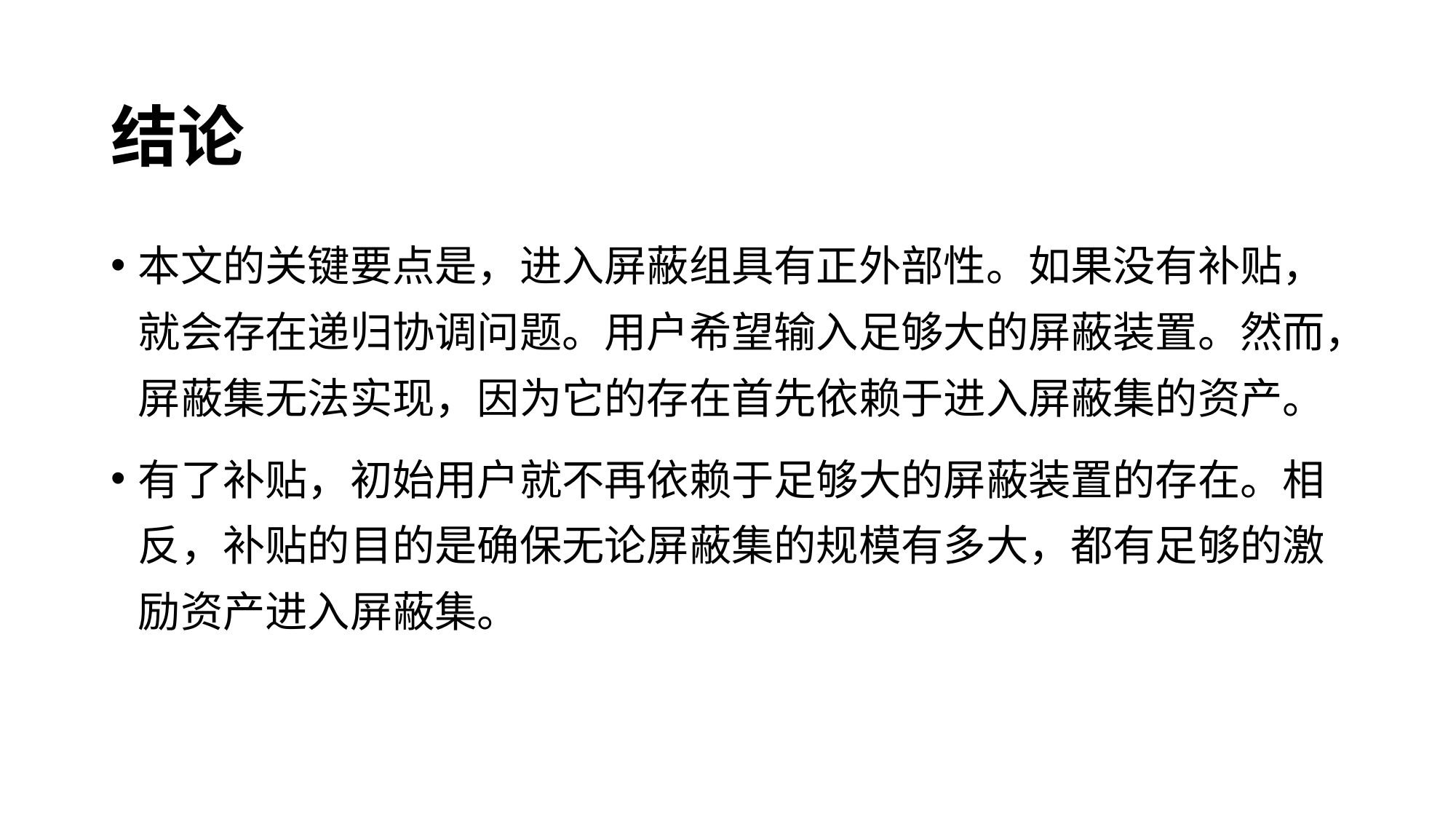

# 结论
本文的关键要点是，进入屏蔽组具有正外部性。如果没有补贴，就会存在递归协调问题。用户希望输入足够大的屏蔽装置。然而，屏蔽集无法实现，因为它的存在首先依赖于进入屏蔽集的资产。
有了补贴，初始用户就不再依赖于足够大的屏蔽装置的存在。相反，补贴的目的是确保无论屏蔽集的规模有多大，都有足够的激励资产进入屏蔽集。